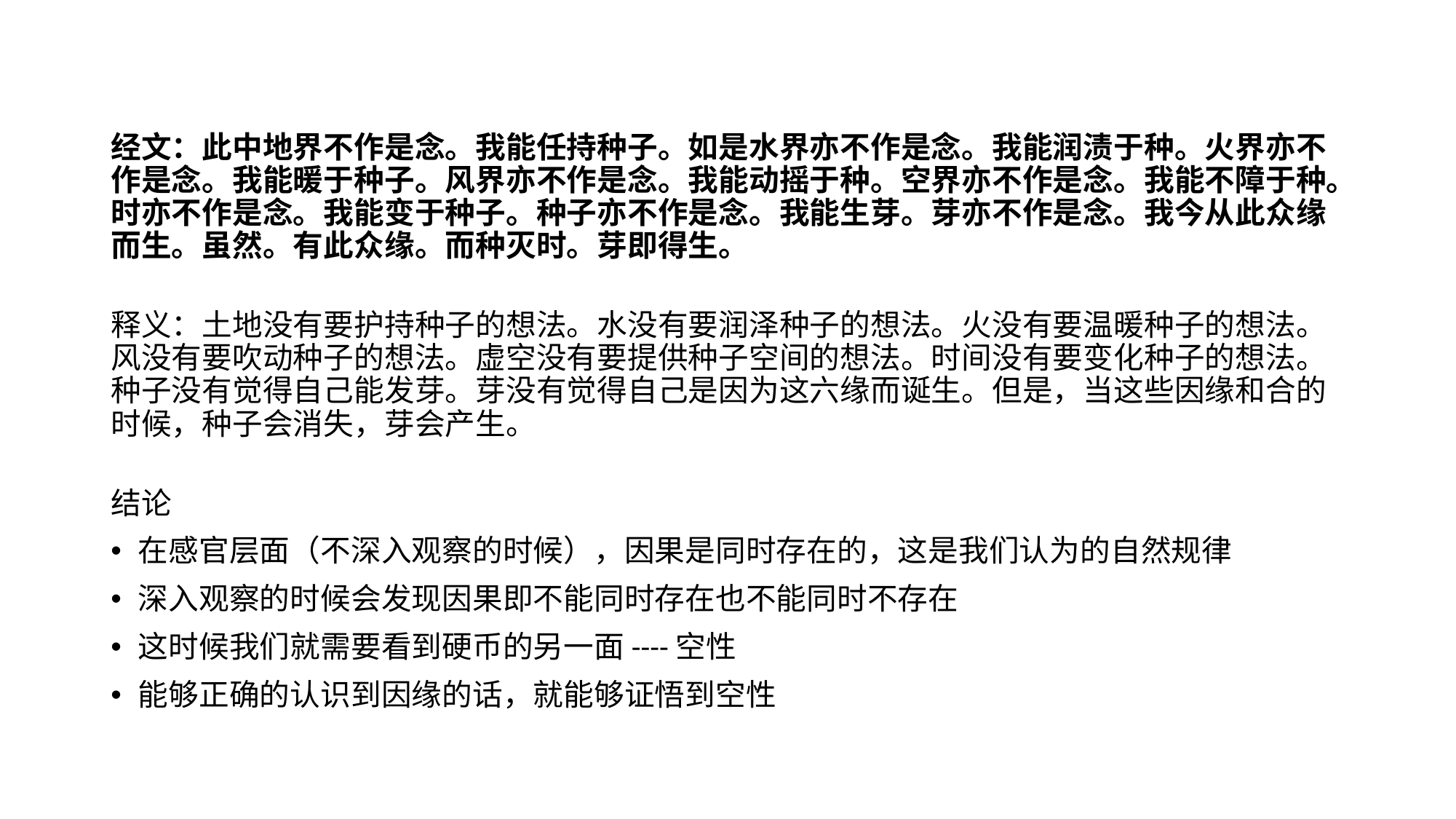

经文：此中地界不作是念。我能任持种子。如是水界亦不作是念。我能润渍于种。火界亦不作是念。我能暖于种子。风界亦不作是念。我能动摇于种。空界亦不作是念。我能不障于种。时亦不作是念。我能变于种子。种子亦不作是念。我能生芽。芽亦不作是念。我今从此众缘而生。虽然。有此众缘。而种灭时。芽即得生。

释义：土地没有要护持种子的想法。水没有要润泽种子的想法。火没有要温暖种子的想法。风没有要吹动种子的想法。虚空没有要提供种子空间的想法。时间没有要变化种子的想法。种子没有觉得自己能发芽。芽没有觉得自己是因为这六缘而诞生。但是，当这些因缘和合的时候，种子会消失，芽会产生。

结论
在感官层面（不深入观察的时候），因果是同时存在的，这是我们认为的自然规律
深入观察的时候会发现因果即不能同时存在也不能同时不存在
这时候我们就需要看到硬币的另一面----空性
能够正确的认识到因缘的话，就能够证悟到空性